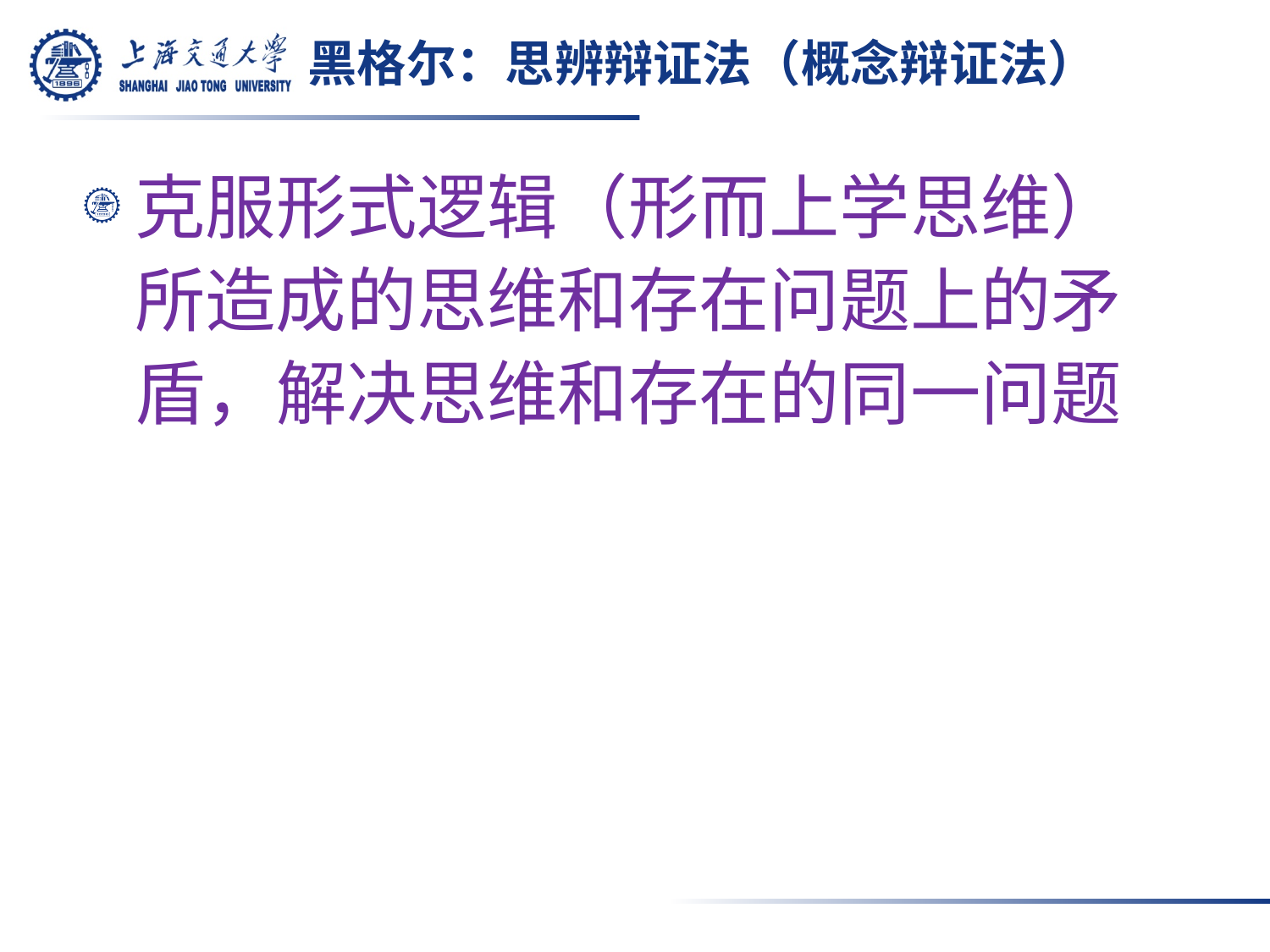

# 黑格尔：思辨辩证法（概念辩证法）
克服形式逻辑（形而上学思维）所造成的思维和存在问题上的矛盾，解决思维和存在的同一问题